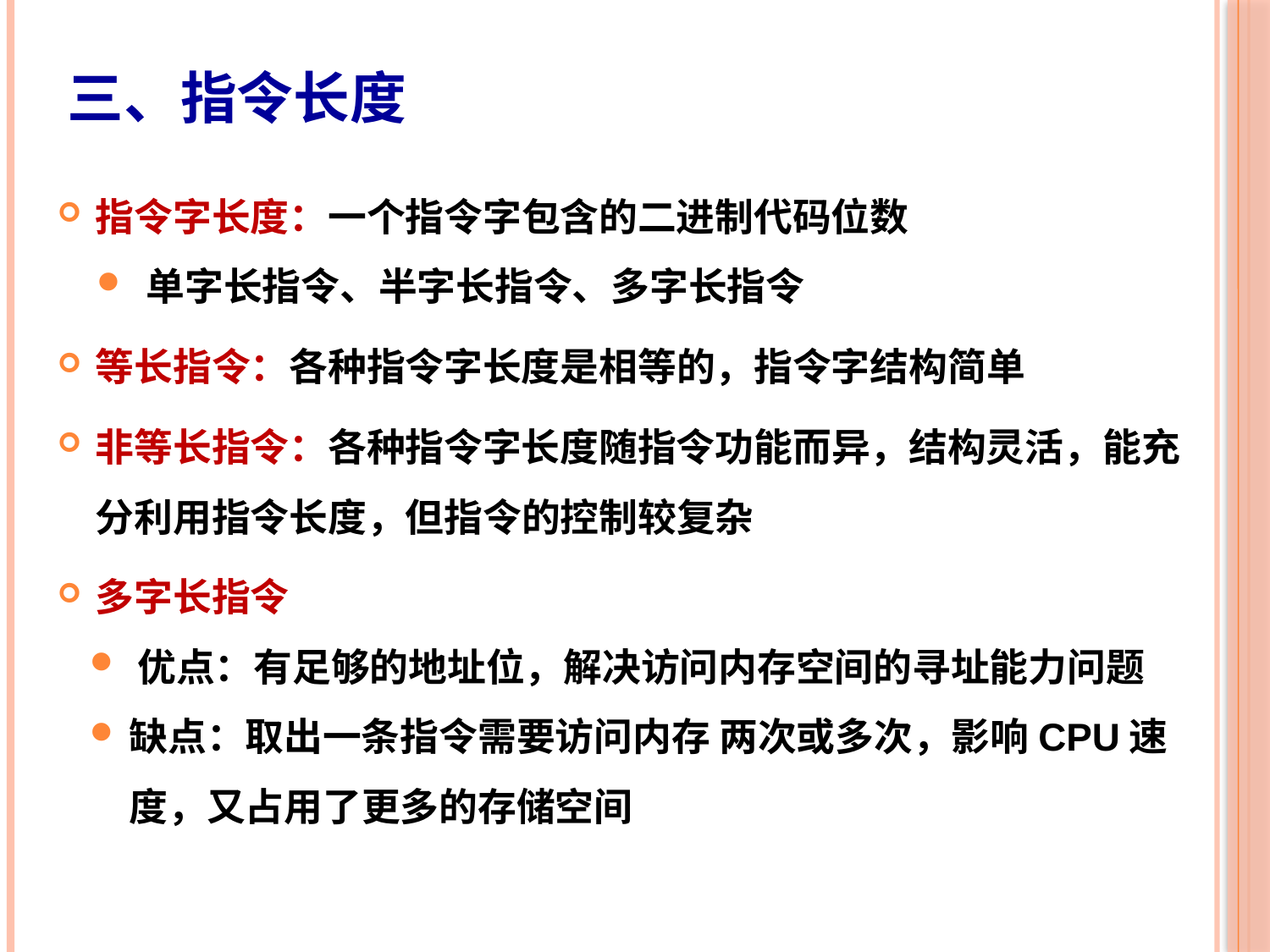

# 三、指令长度
10
指令字长度：一个指令字包含的二进制代码位数
单字长指令、半字长指令、多字长指令
等长指令：各种指令字长度是相等的，指令字结构简单
非等长指令：各种指令字长度随指令功能而异，结构灵活，能充分利用指令长度，但指令的控制较复杂
多字长指令
优点：有足够的地址位，解决访问内存空间的寻址能力问题
缺点：取出一条指令需要访问内存 两次或多次，影响CPU速度，又占用了更多的存储空间